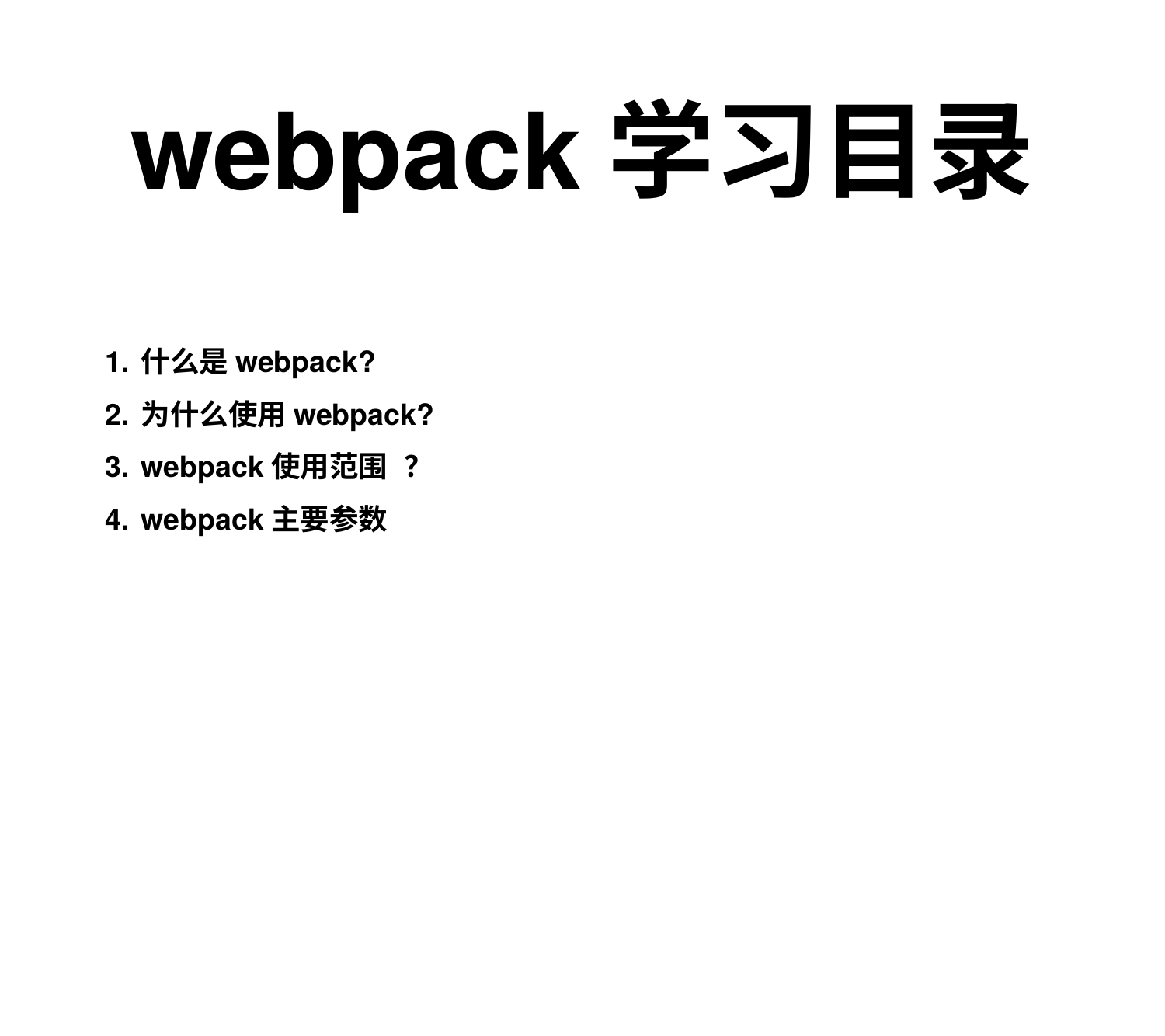

# webpack学习目录
什么是webpack?
为什么使用webpack?
webpack使用范围  ？
webpack主要参数